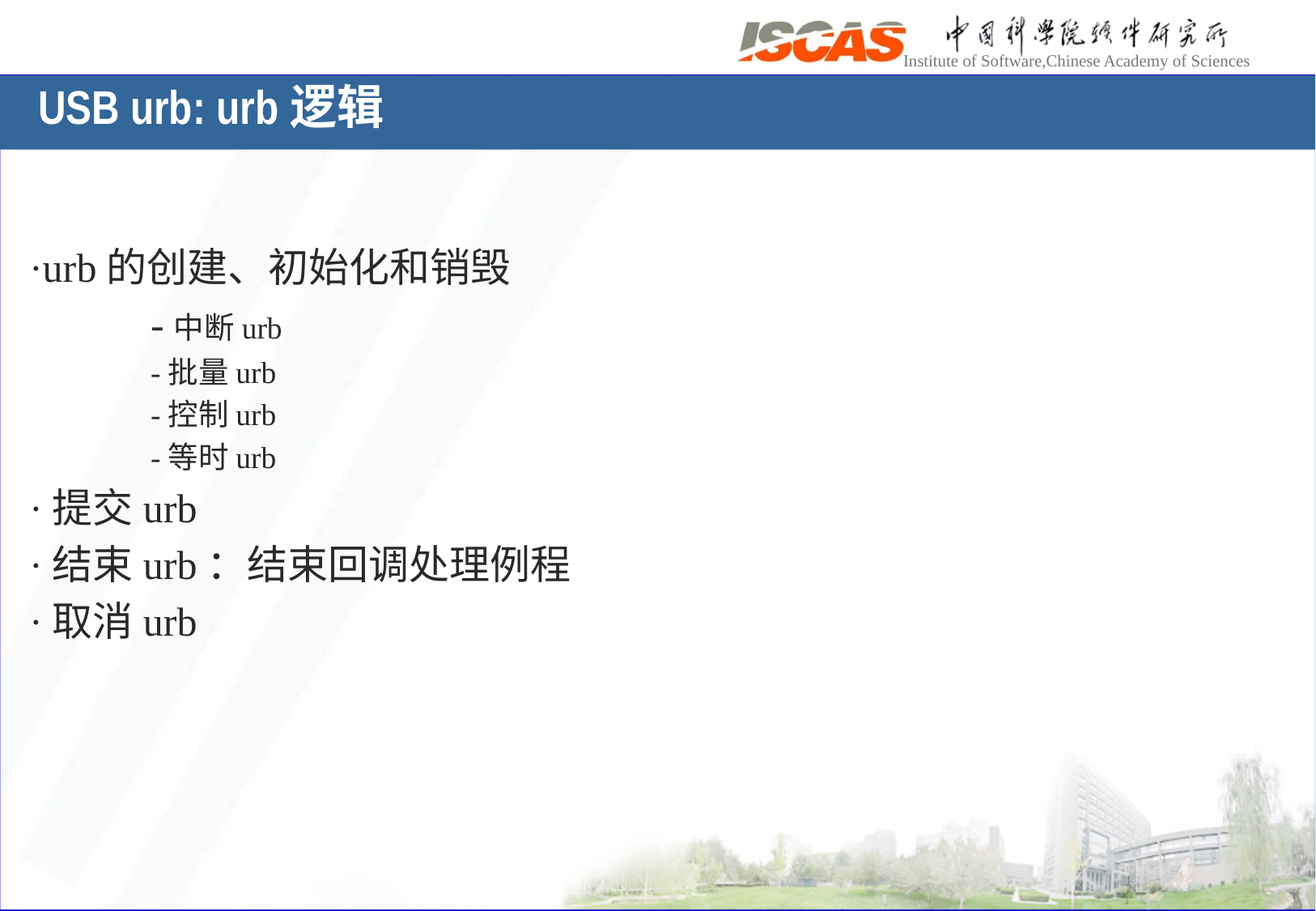

# USB urb: urb逻辑
·urb的创建、初始化和销毁
	-中断urb
	-批量urb
	-控制urb
	-等时urb
·提交urb
·结束urb：结束回调处理例程
·取消urb